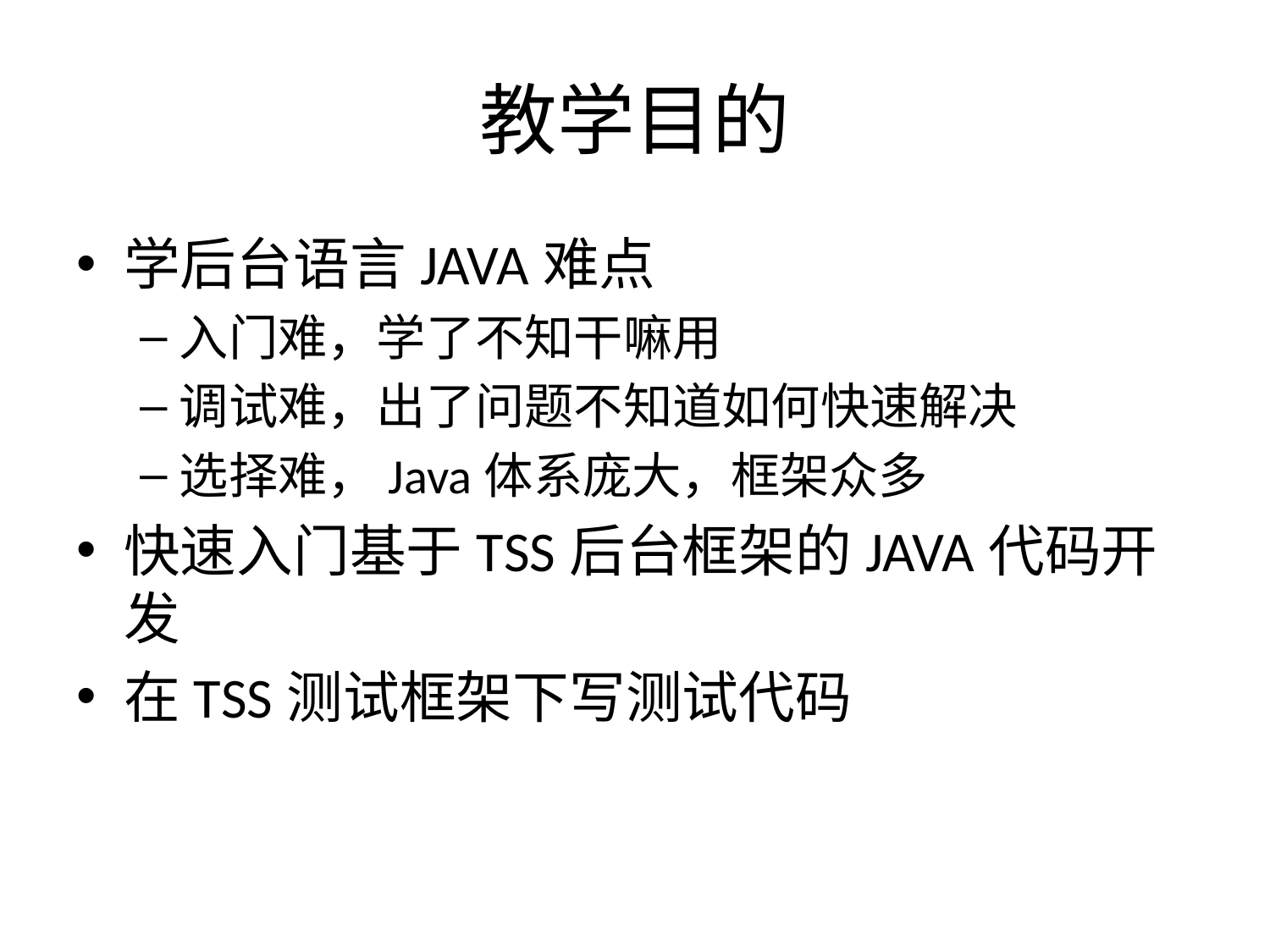

# 教学目的
学后台语言JAVA难点
入门难，学了不知干嘛用
调试难，出了问题不知道如何快速解决
选择难，Java体系庞大，框架众多
快速入门基于TSS后台框架的JAVA代码开发
在TSS测试框架下写测试代码